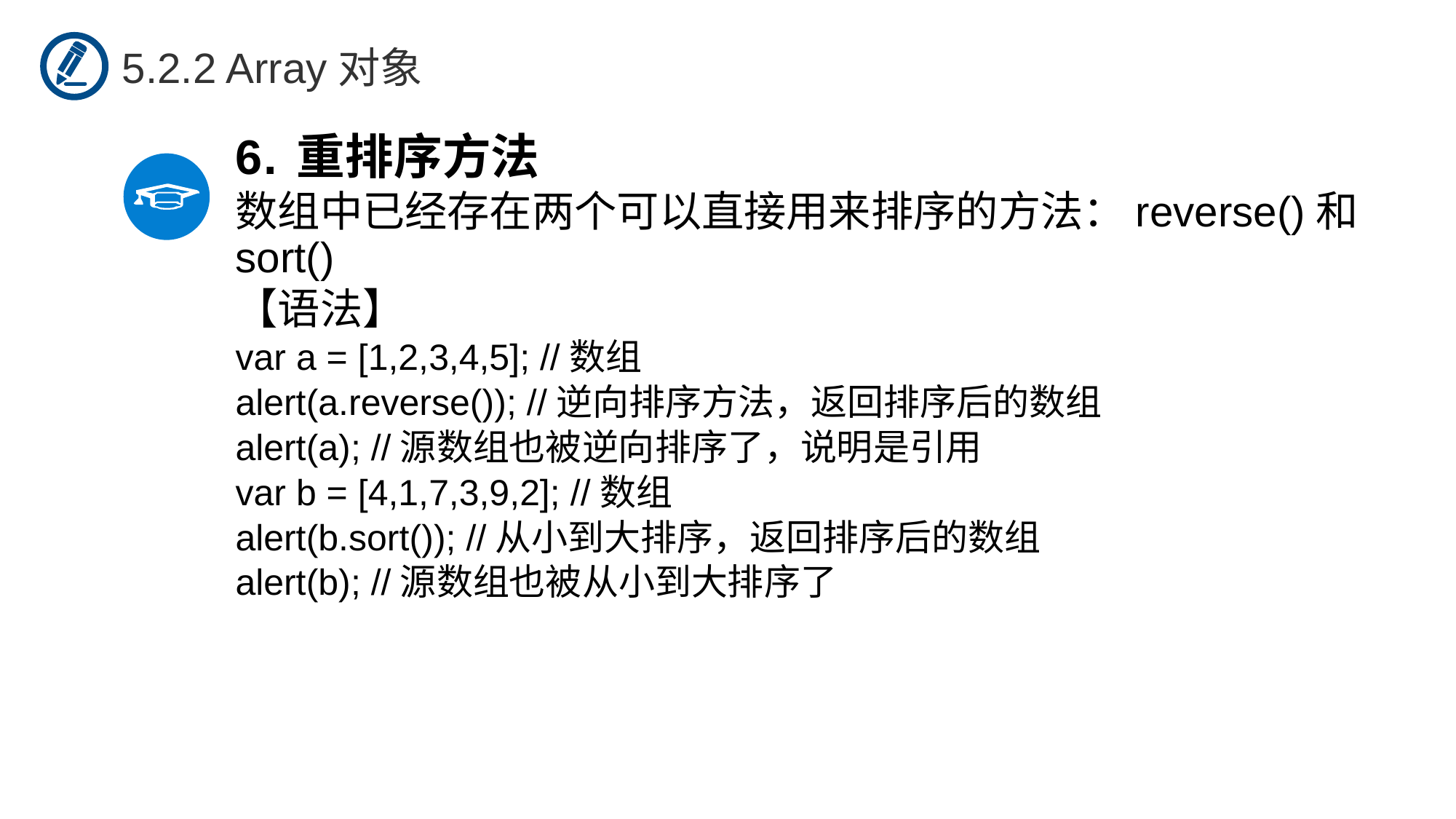

5.2.2 Array对象
重排序方法
数组中已经存在两个可以直接用来排序的方法：reverse()和sort()
【语法】
var a = [1,2,3,4,5]; //数组
alert(a.reverse()); //逆向排序方法，返回排序后的数组
alert(a); //源数组也被逆向排序了，说明是引用
var b = [4,1,7,3,9,2]; //数组
alert(b.sort()); //从小到大排序，返回排序后的数组
alert(b); //源数组也被从小到大排序了